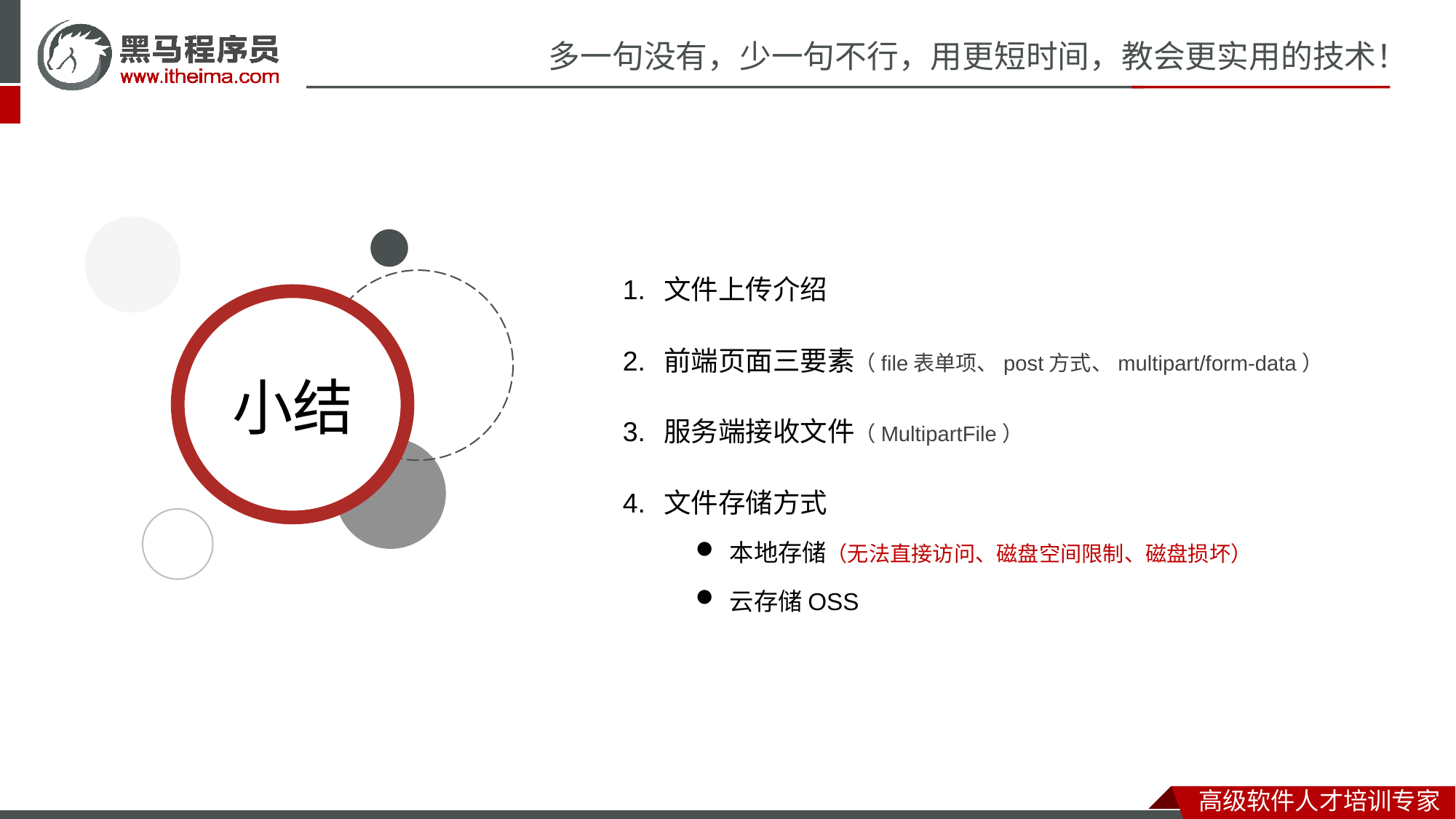

文件上传介绍
前端页面三要素（file表单项、post方式、multipart/form-data）
服务端接收文件（MultipartFile）
文件存储方式
本地存储（无法直接访问、磁盘空间限制、磁盘损坏）
云存储OSS